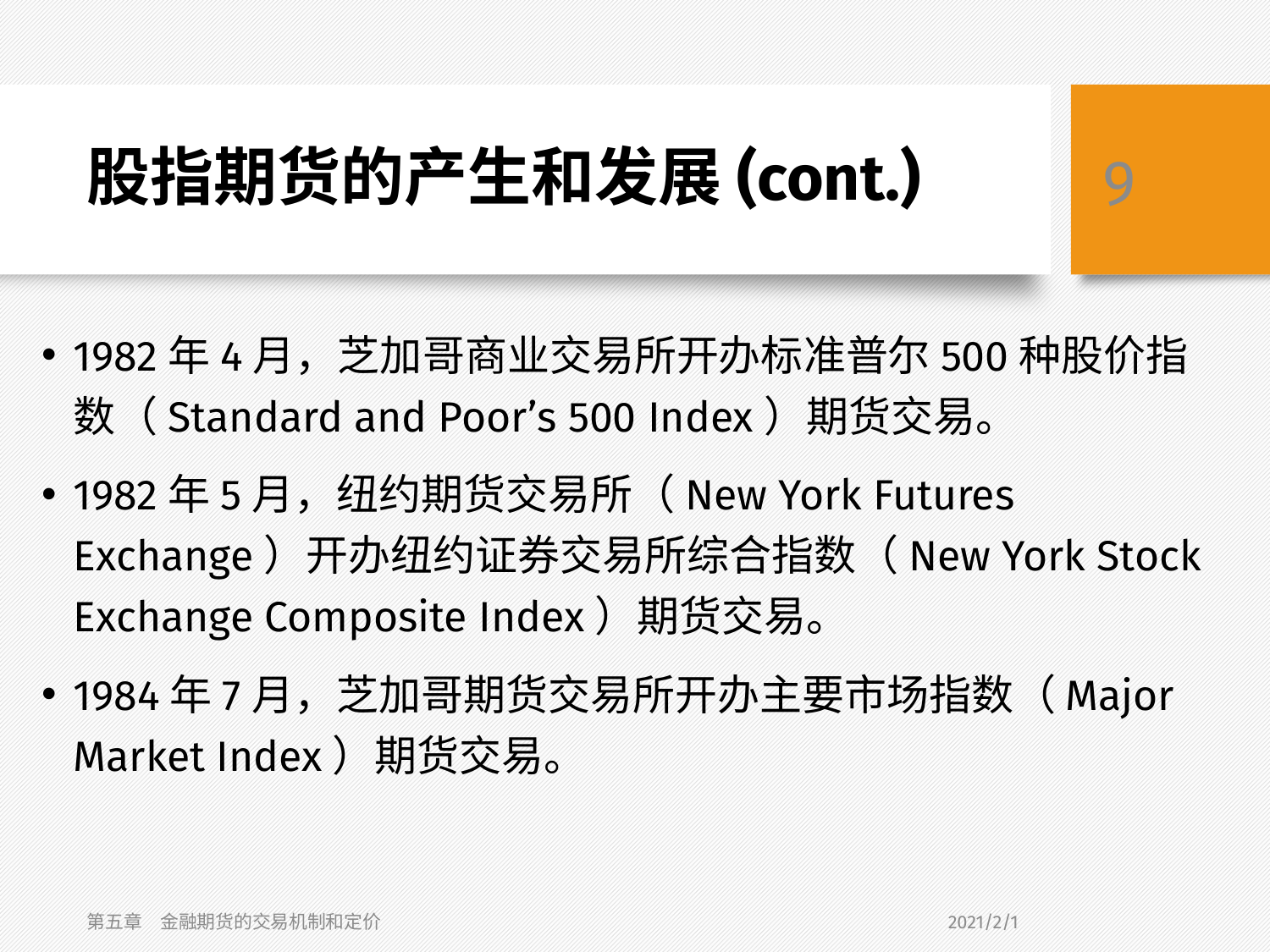

# 股指期货的产生和发展(cont.)
9
1982年4月，芝加哥商业交易所开办标准普尔500种股价指数（Standard and Poor’s 500 Index）期货交易。
1982年5月，纽约期货交易所（New York Futures Exchange）开办纽约证券交易所综合指数（New York Stock Exchange Composite Index）期货交易。
1984年7月，芝加哥期货交易所开办主要市场指数（Major Market Index）期货交易。
2021/2/1
第五章　金融期货的交易机制和定价